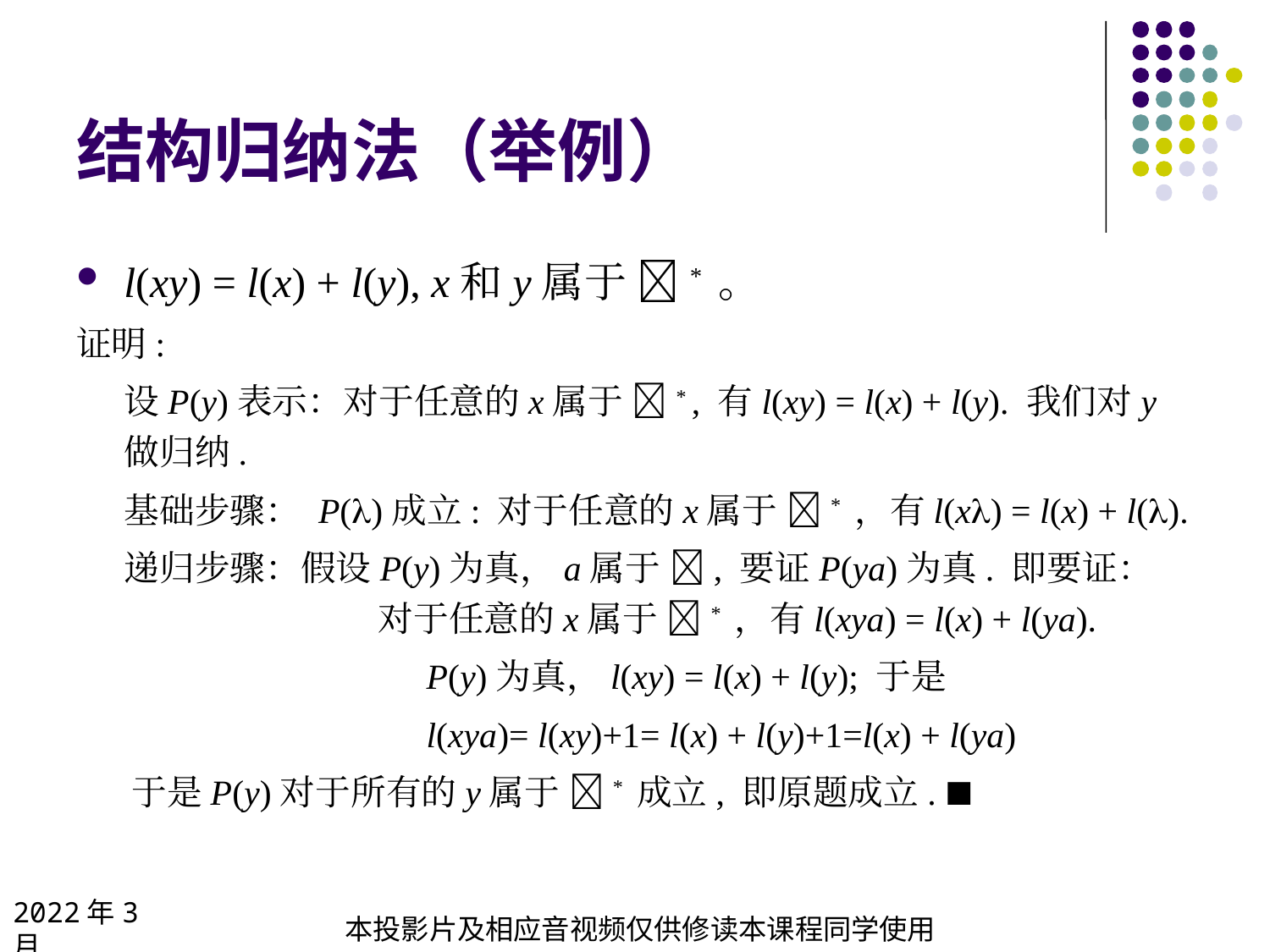

# 结构归纳法（举例）
l(xy) = l(x) + l(y), x和y属于 Σ* 。
证明:
设P(y)表示：对于任意的x属于 Σ* , 有l(xy) = l(x) + l(y). 我们对y做归纳.
基础步骤： P(λ)成立: 对于任意的x属于 Σ* ，有l(xλ) = l(x) + l(λ).
递归步骤：假设P(y)为真，a属于 Σ, 要证P(ya)为真. 即要证：
		对于任意的x属于 Σ* ，有l(xya) = l(x) + l(ya).
		P(y)为真，l(xy) = l(x) + l(y); 于是
		l(xya)= l(xy)+1= l(x) + l(y)+1=l(x) + l(ya)
于是P(y)对于所有的y属于 Σ* 成立, 即原题成立. ∎

2022年3月
本投影片及相应音视频仅供修读本课程同学使用
40